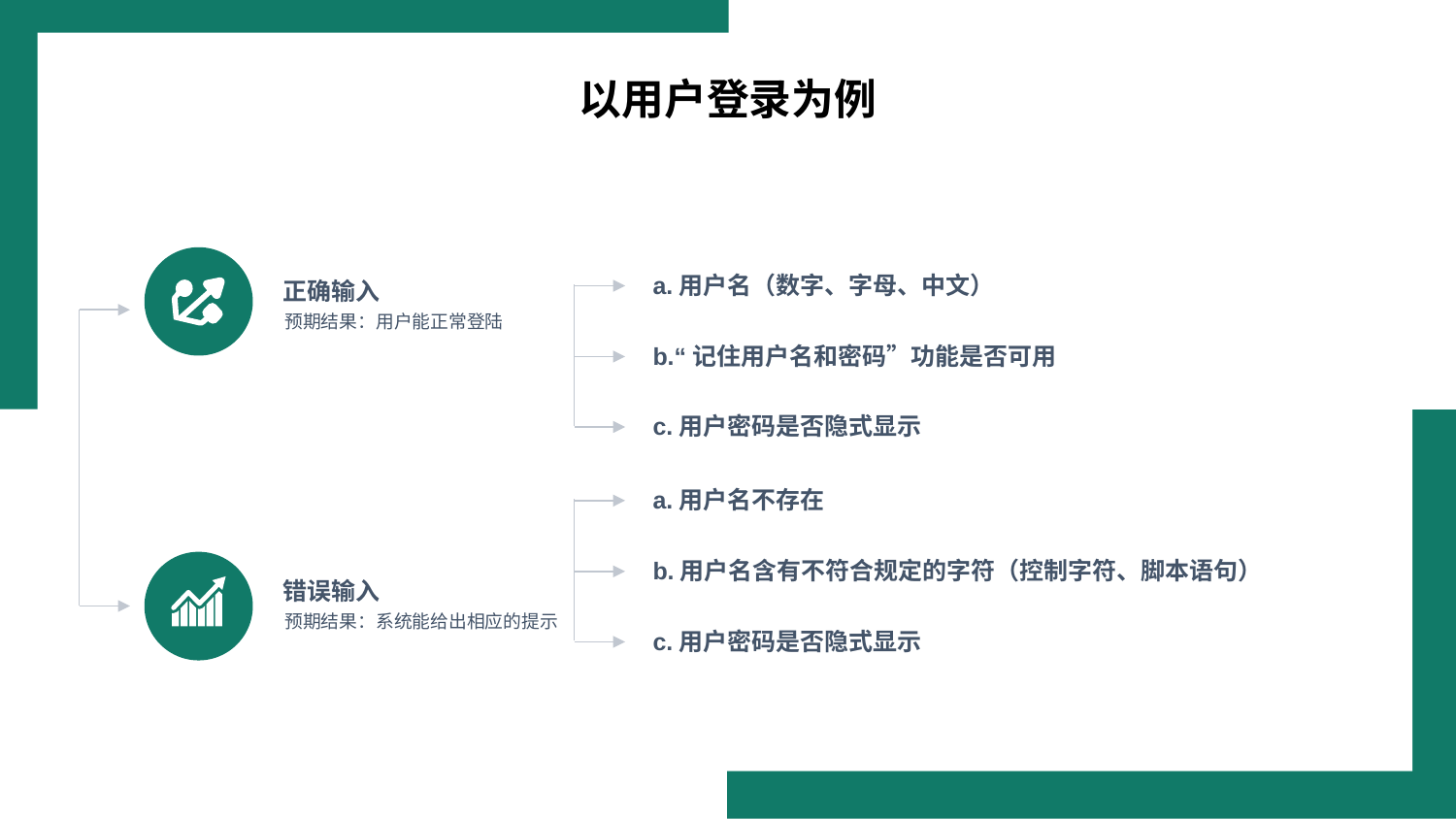

以用户登录为例

a.用户名（数字、字母、中文）
正确输入

预期结果：用户能正常登陆
b.“记住用户名和密码”功能是否可用
c.用户密码是否隐式显示
a.用户名不存在
b.用户名含有不符合规定的字符（控制字符、脚本语句）

错误输入

预期结果：系统能给出相应的提示
c.用户密码是否隐式显示